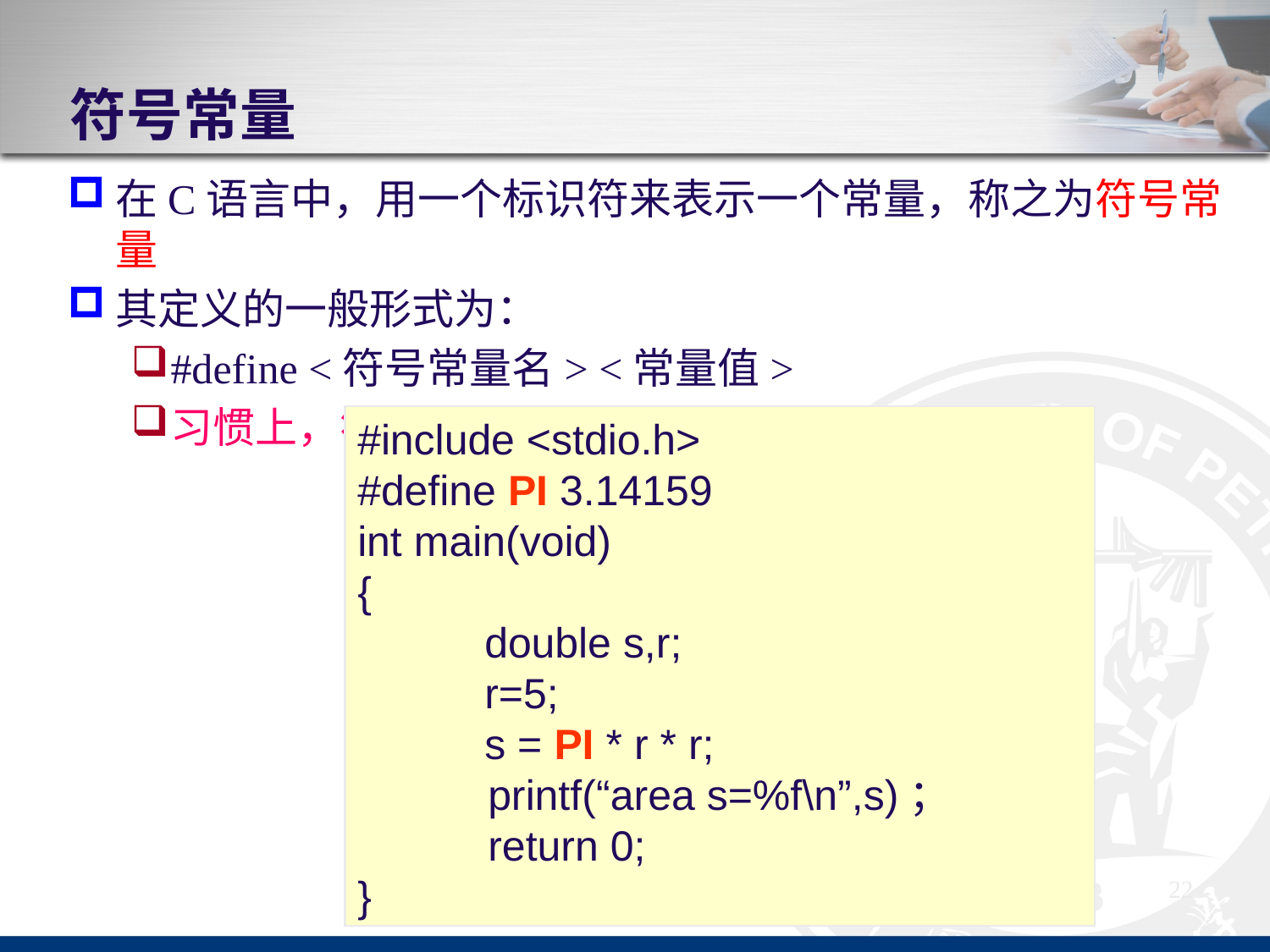

# 符号常量
在C语言中，用一个标识符来表示一个常量，称之为符号常量
其定义的一般形式为：
#define <符号常量名> <常量值>
习惯上，符号常量名用大写
#include <stdio.h>
#define PI 3.14159
int main(void)
{
	double s,r;
	r=5;
	s = PI * r * r;
           printf(“area s=%f\n”,s)；
           return 0;
}
22